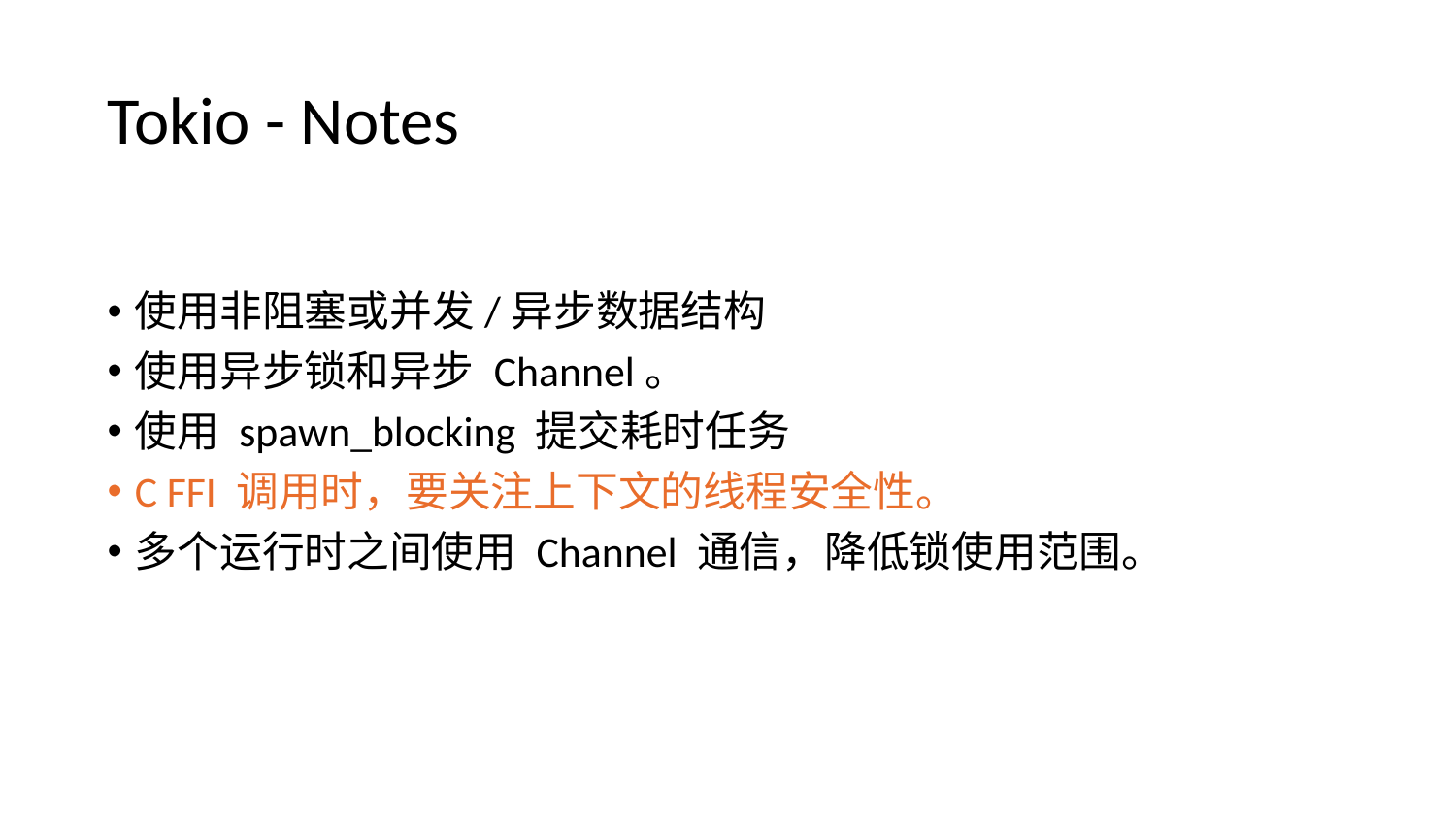

# Tokio - Notes

使用非阻塞或并发/异步数据结构
使用异步锁和异步 Channel。
使用 spawn_blocking 提交耗时任务
C FFI 调用时，要关注上下文的线程安全性。
多个运行时之间使用 Channel 通信，降低锁使用范围。